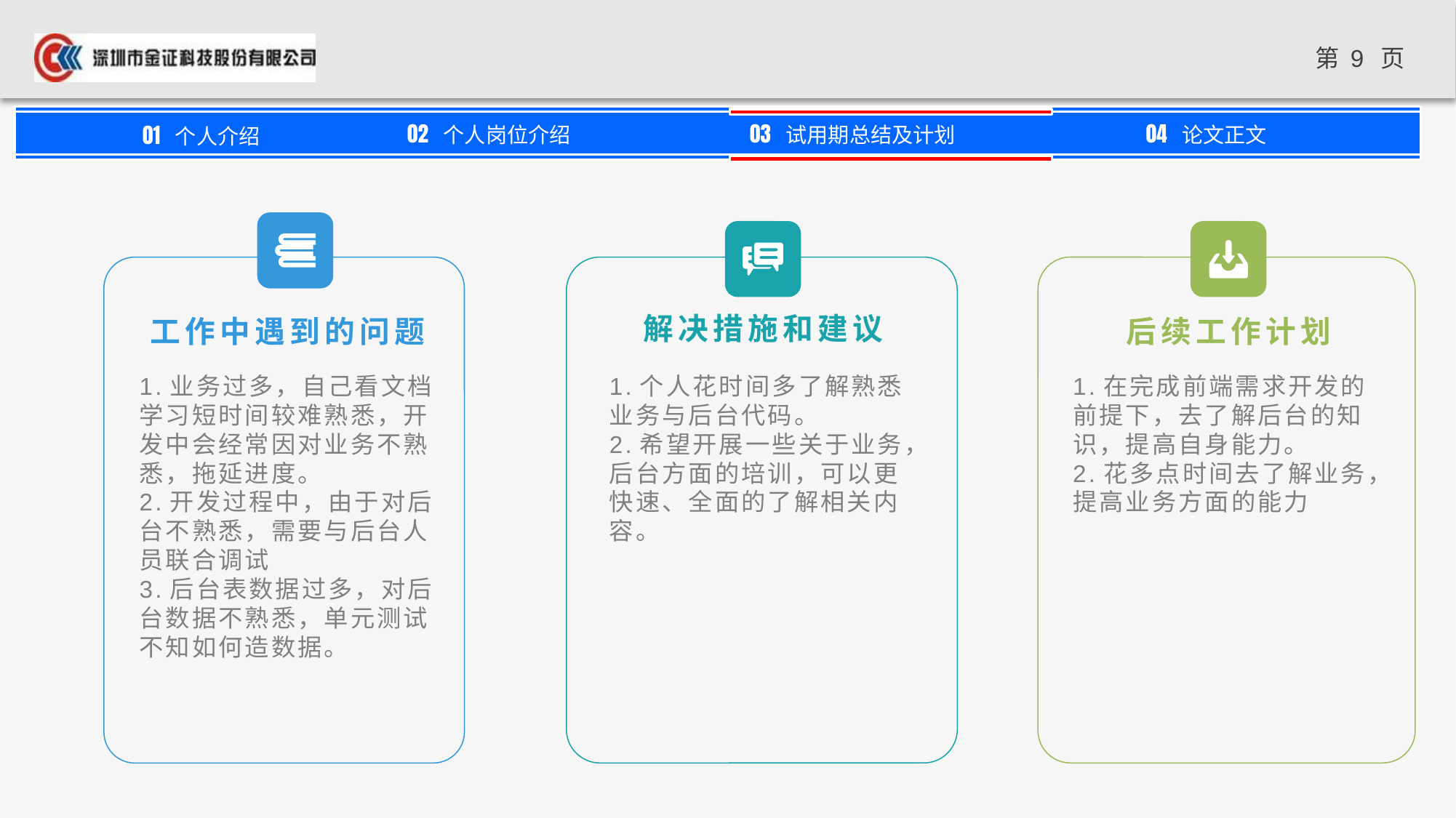

解决措施和建议
后续工作计划
工作中遇到的问题
1.业务过多，自己看文档学习短时间较难熟悉，开发中会经常因对业务不熟悉，拖延进度。
2.开发过程中，由于对后台不熟悉，需要与后台人员联合调试
3.后台表数据过多，对后台数据不熟悉，单元测试不知如何造数据。
1.个人花时间多了解熟悉业务与后台代码。
2.希望开展一些关于业务，后台方面的培训，可以更快速、全面的了解相关内容。

1.在完成前端需求开发的前提下，去了解后台的知识，提高自身能力。
2.花多点时间去了解业务，提高业务方面的能力